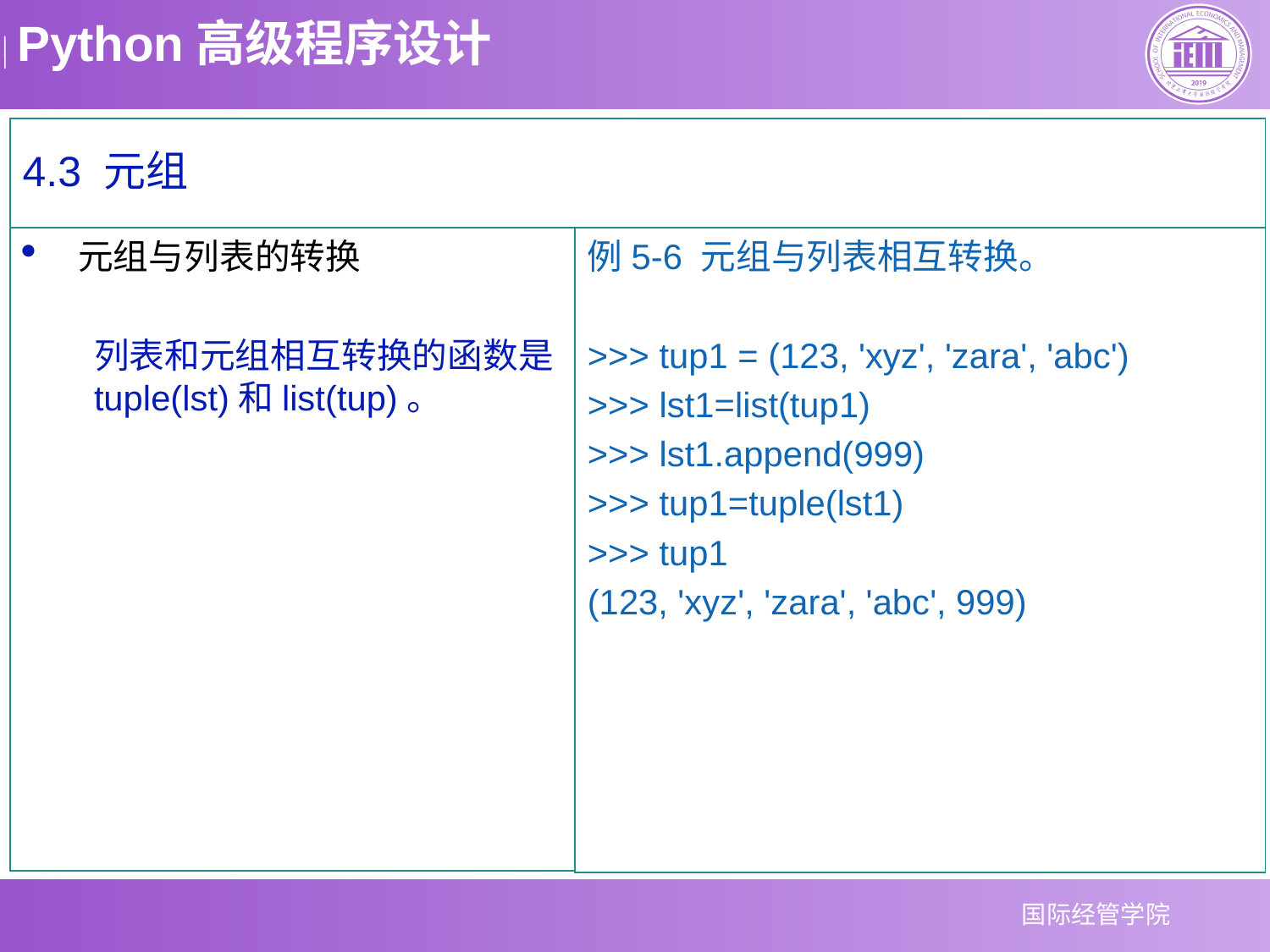

4.3 元组
例5-6 元组与列表相互转换。

>>> tup1 = (123, 'xyz', 'zara', 'abc')
>>> lst1=list(tup1)
>>> lst1.append(999)
>>> tup1=tuple(lst1)
>>> tup1
(123, 'xyz', 'zara', 'abc', 999)

元组与列表的转换

列表和元组相互转换的函数是tuple(lst)和list(tup)。